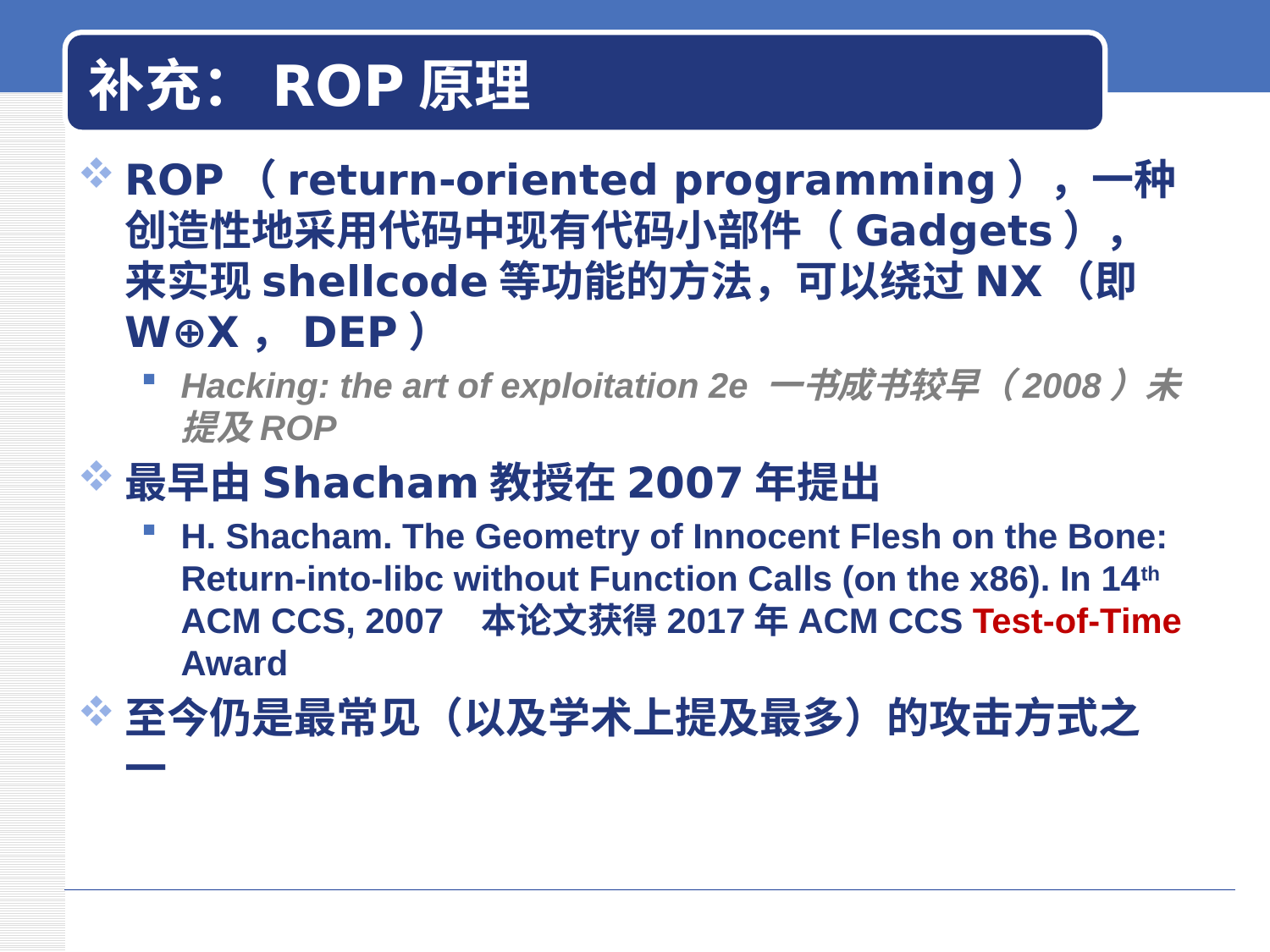

# 补充：ROP原理
ROP（return-oriented programming），一种创造性地采用代码中现有代码小部件（Gadgets），来实现shellcode等功能的方法，可以绕过NX（即W⊕X，DEP）
Hacking: the art of exploitation 2e 一书成书较早（2008）未提及ROP
最早由Shacham教授在2007年提出
H. Shacham. The Geometry of Innocent Flesh on the Bone: Return-into-libc without Function Calls (on the x86). In 14th ACM CCS, 2007   本论文获得2017年ACM CCS Test-of-Time Award
至今仍是最常见（以及学术上提及最多）的攻击方式之一